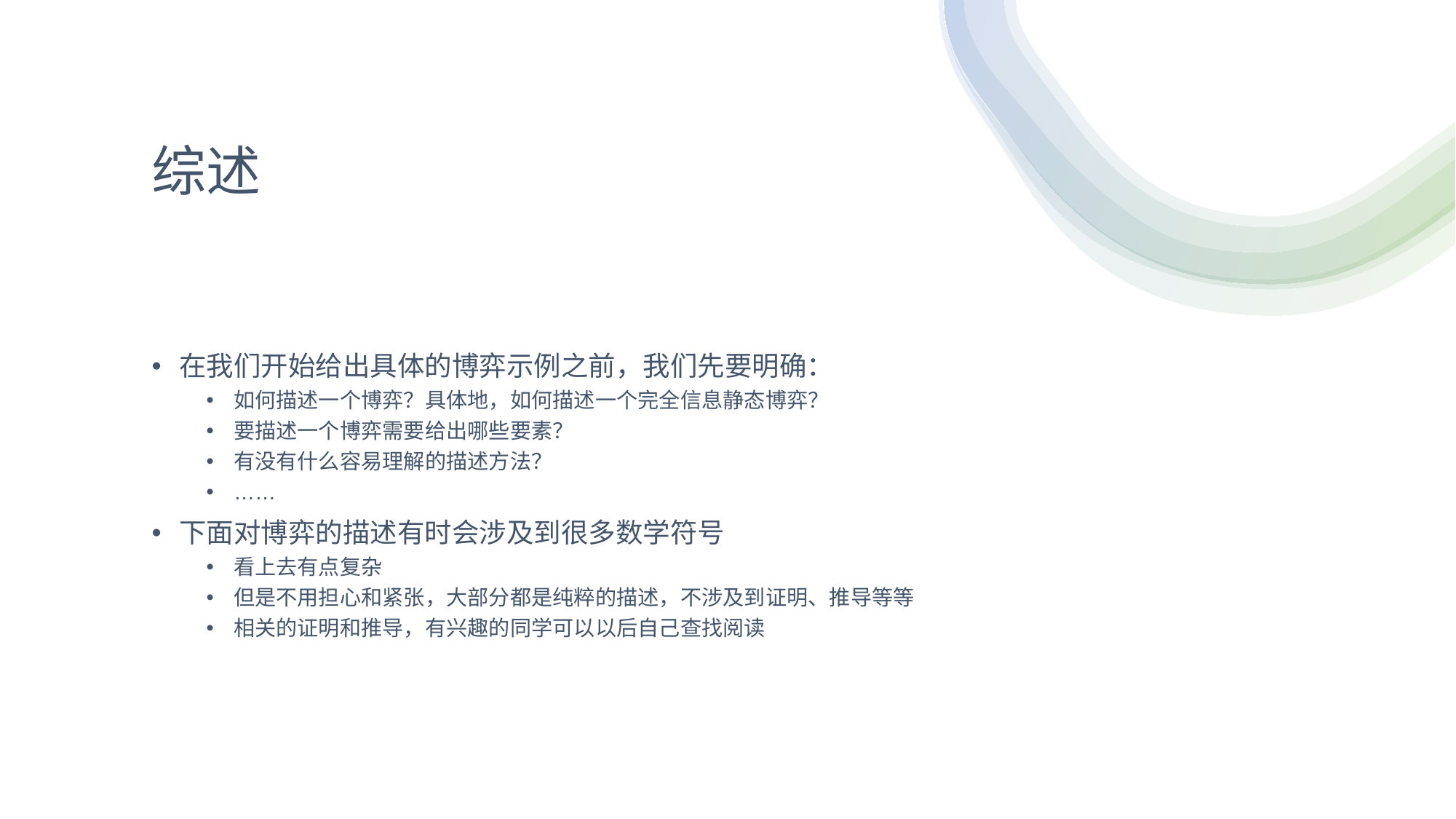

# 综述
在我们开始给出具体的博弈示例之前，我们先要明确：
如何描述一个博弈？具体地，如何描述一个完全信息静态博弈？
要描述一个博弈需要给出哪些要素？
有没有什么容易理解的描述方法？
……
下面对博弈的描述有时会涉及到很多数学符号
看上去有点复杂
但是不用担心和紧张，大部分都是纯粹的描述，不涉及到证明、推导等等
相关的证明和推导，有兴趣的同学可以以后自己查找阅读
3